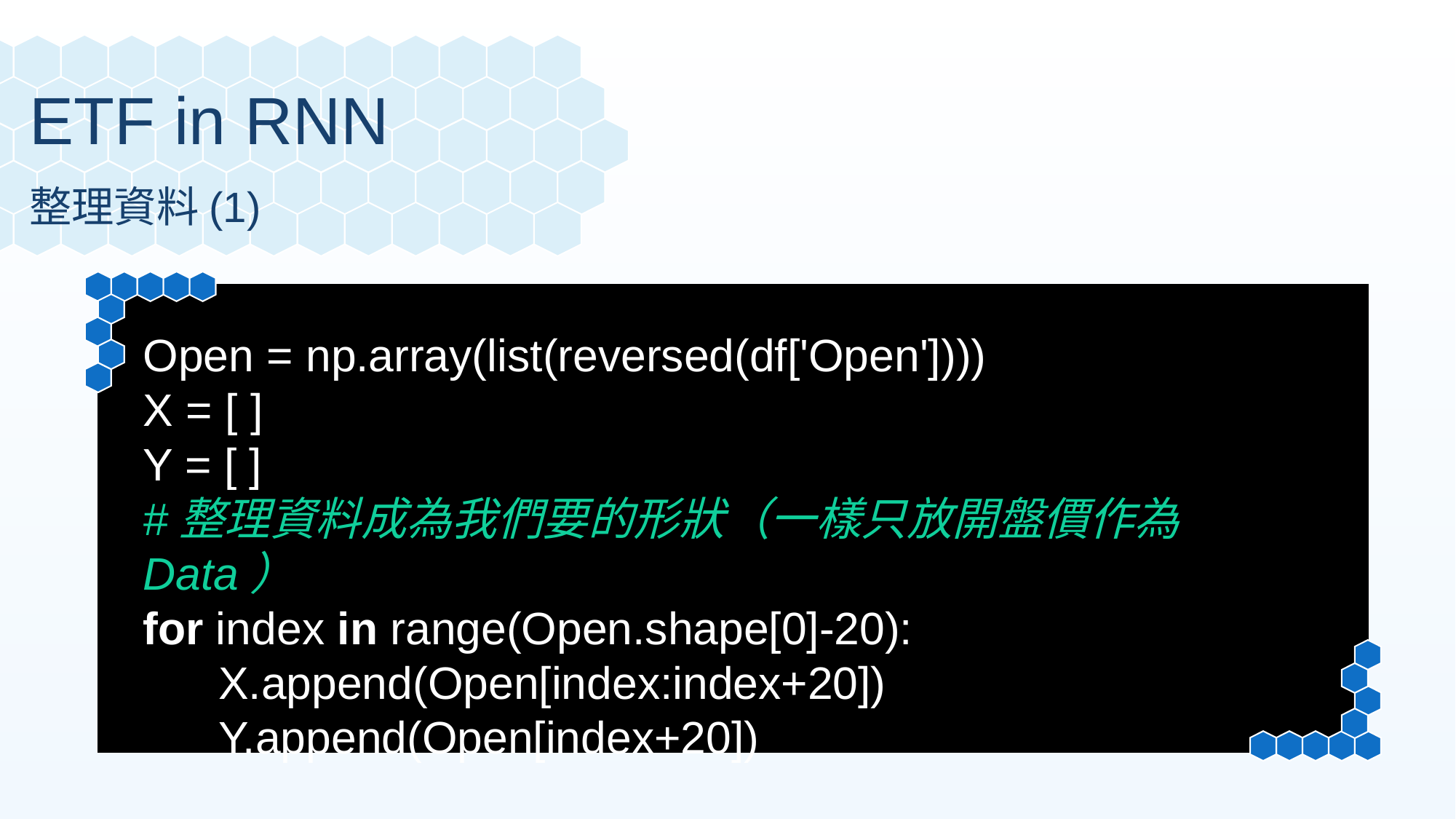

ETF in RNN
整理資料(1)

Open = np.array(list(reversed(df['Open'])))
X = [ ]
Y = [ ]
#整理資料成為我們要的形狀（一樣只放開盤價作為Data）
for index in range(Open.shape[0]-20):
      X.append(Open[index:index+20])
      Y.append(Open[index+20])